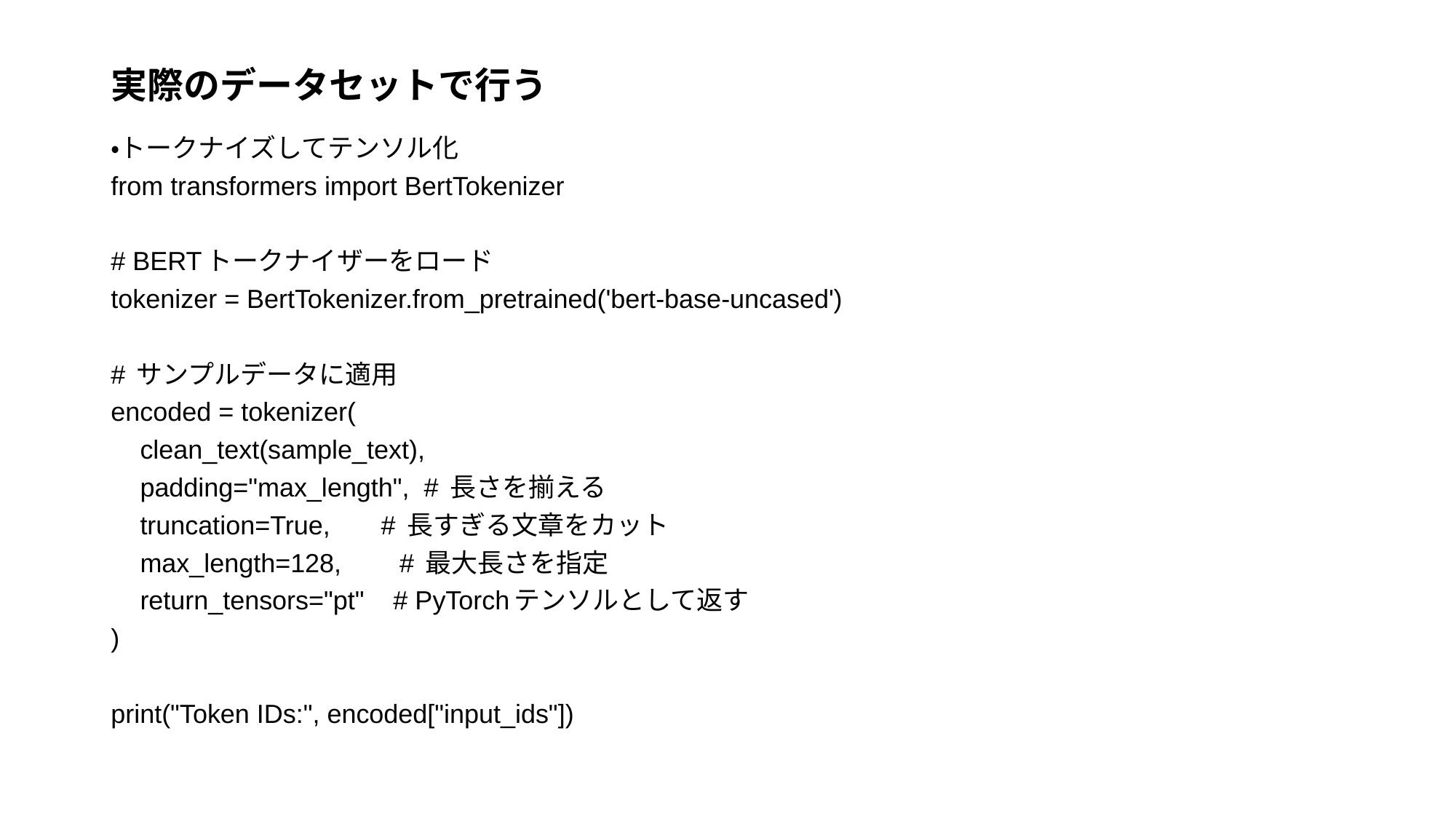

# 実際のデータセットで行う
・トークナイズしてテンソル化
from transformers import BertTokenizer

# BERTトークナイザーをロード
tokenizer = BertTokenizer.from_pretrained('bert-base-uncased')

# サンプルデータに適用
encoded = tokenizer(
    clean_text(sample_text),
    padding="max_length",  # 長さを揃える
    truncation=True,       # 長すぎる文章をカット
    max_length=128,        # 最大長さを指定
    return_tensors="pt"    # PyTorchテンソルとして返す
)

print("Token IDs:", encoded["input_ids"])